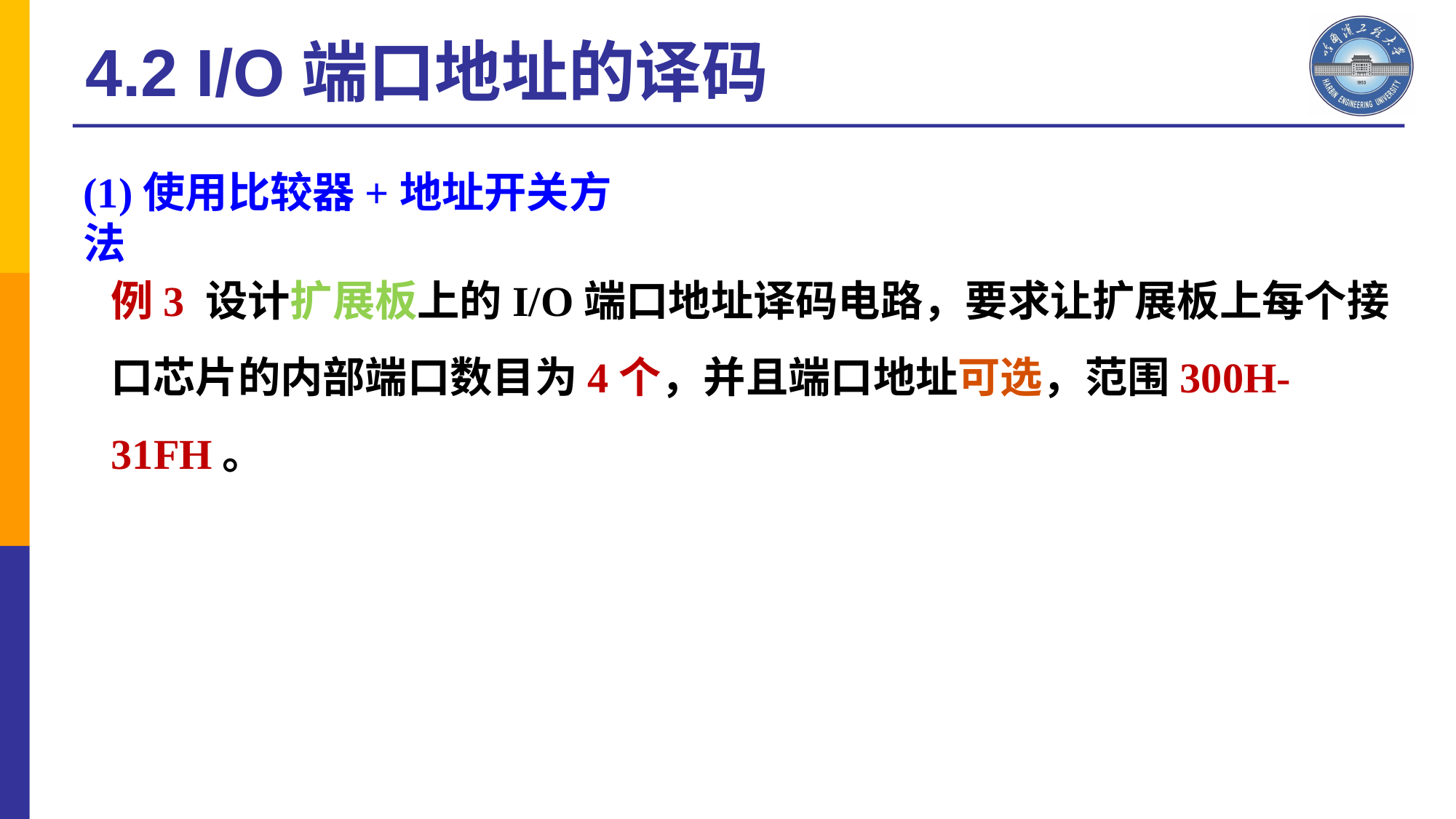

4.2 I/O端口地址的译码
(1)使用比较器+地址开关方法
例3 设计扩展板上的I/O端口地址译码电路，要求让扩展板上每个接口芯片的内部端口数目为4个，并且端口地址可选，范围300H-31FH。